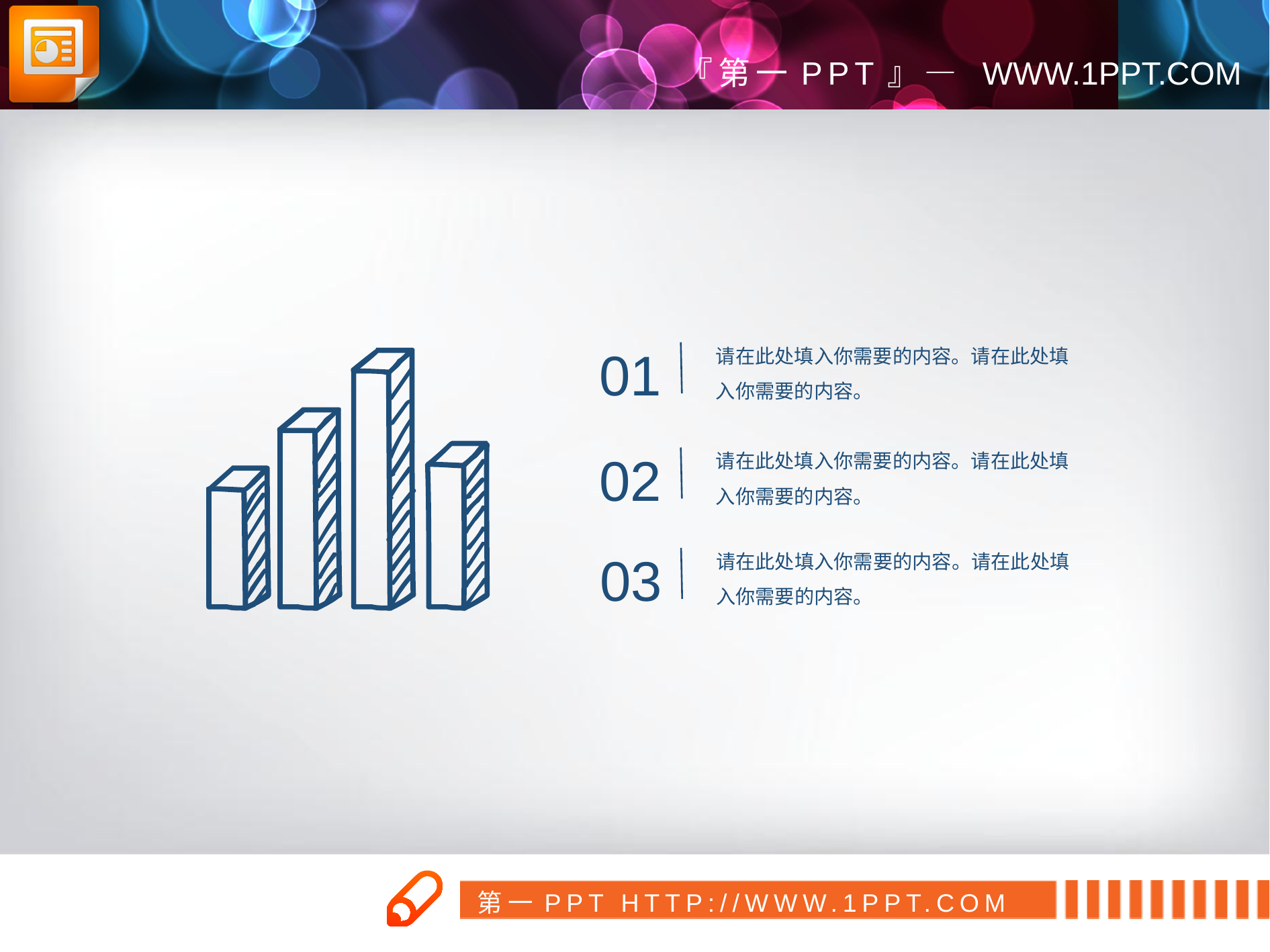

请在此处填入你需要的内容。请在此处填入你需要的内容。
01

请在此处填入你需要的内容。请在此处填入你需要的内容。
02
请在此处填入你需要的内容。请在此处填入你需要的内容。
03